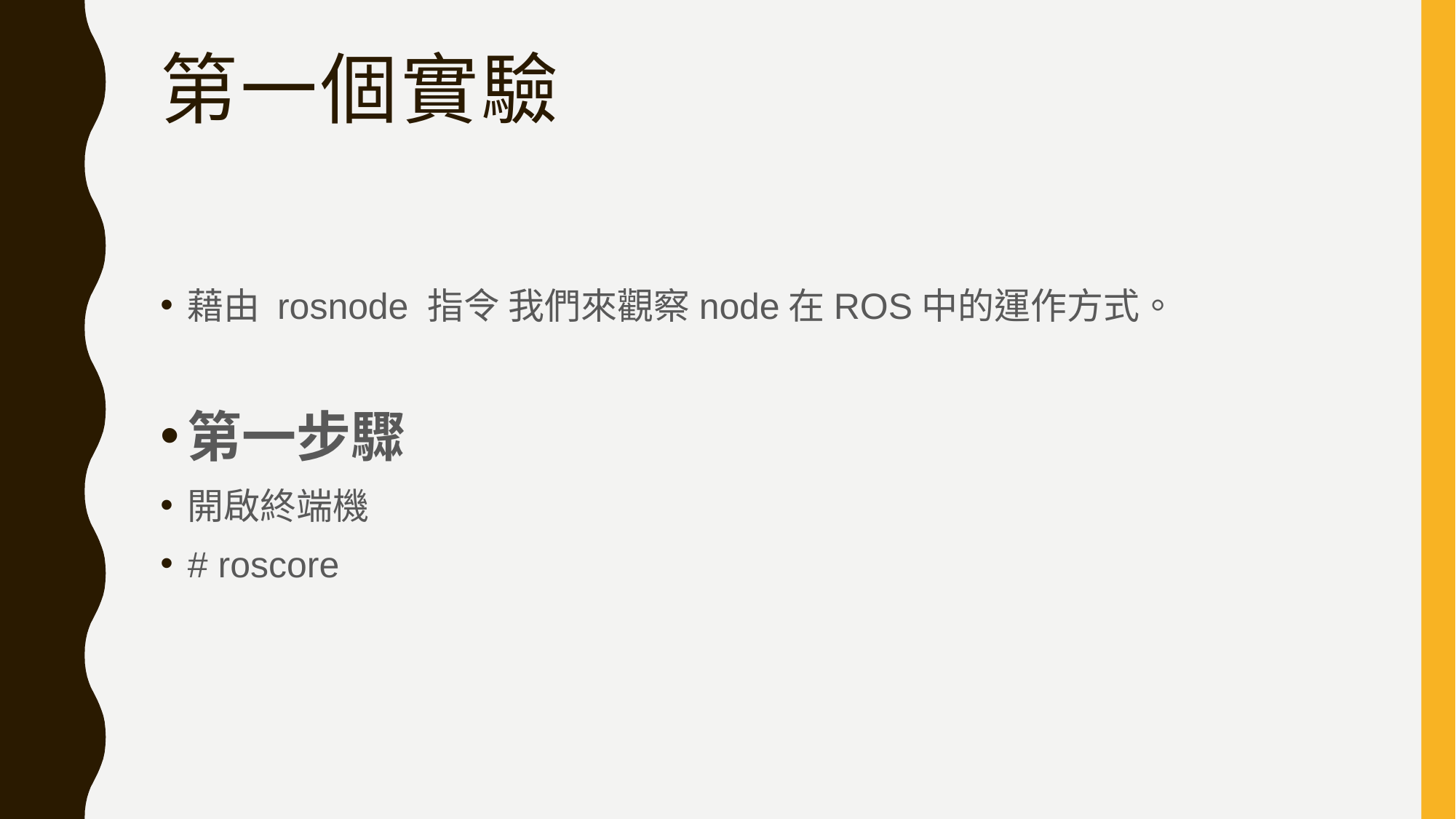

# 第一個實驗
藉由 rosnode 指令 我們來觀察node在ROS中的運作方式。

第一步驟
開啟終端機
# roscore